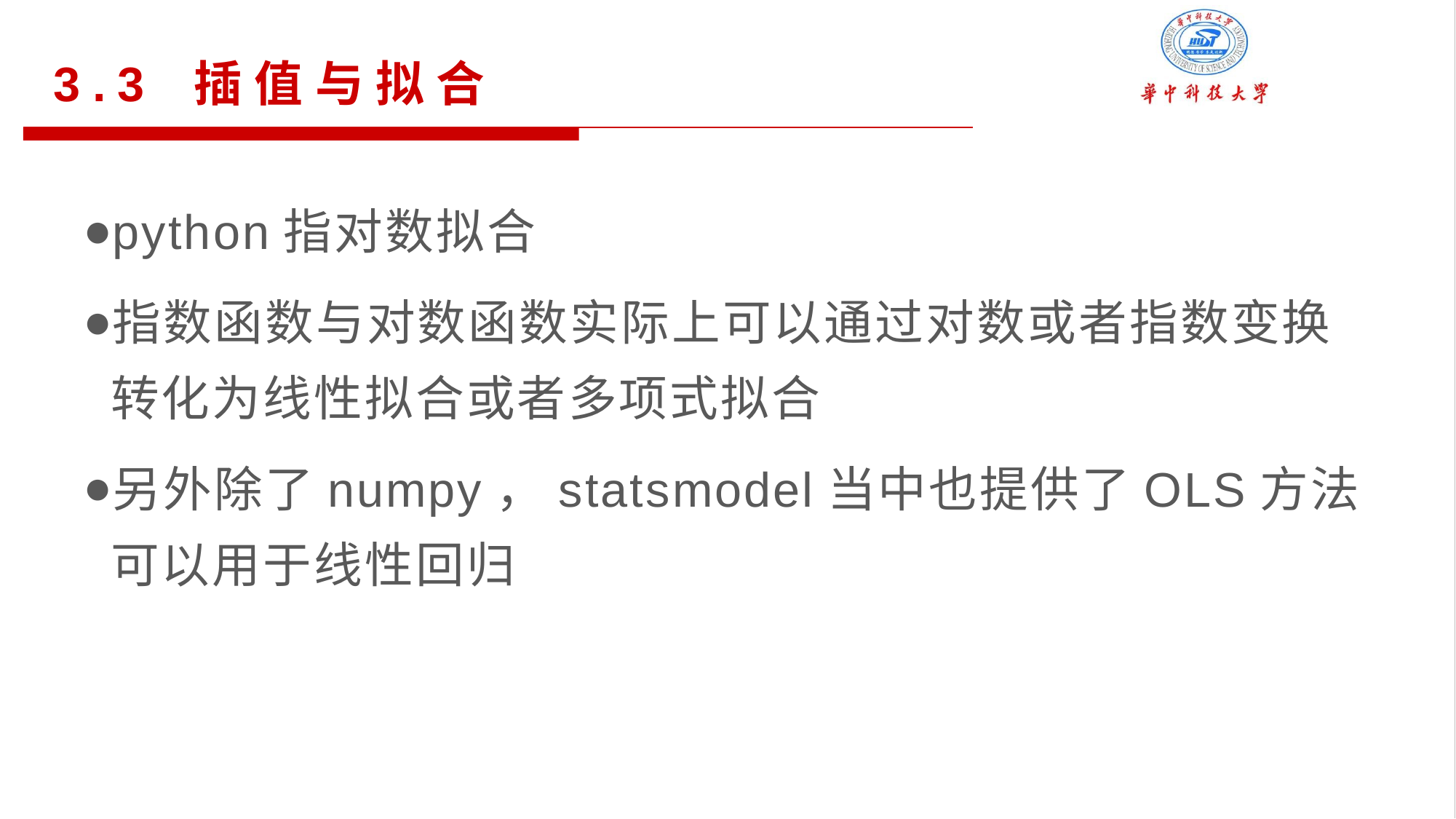

3.3 插值与拟合

python指对数拟合
指数函数与对数函数实际上可以通过对数或者指数变换转化为线性拟合或者多项式拟合
另外除了numpy，statsmodel当中也提供了OLS方法可以用于线性回归